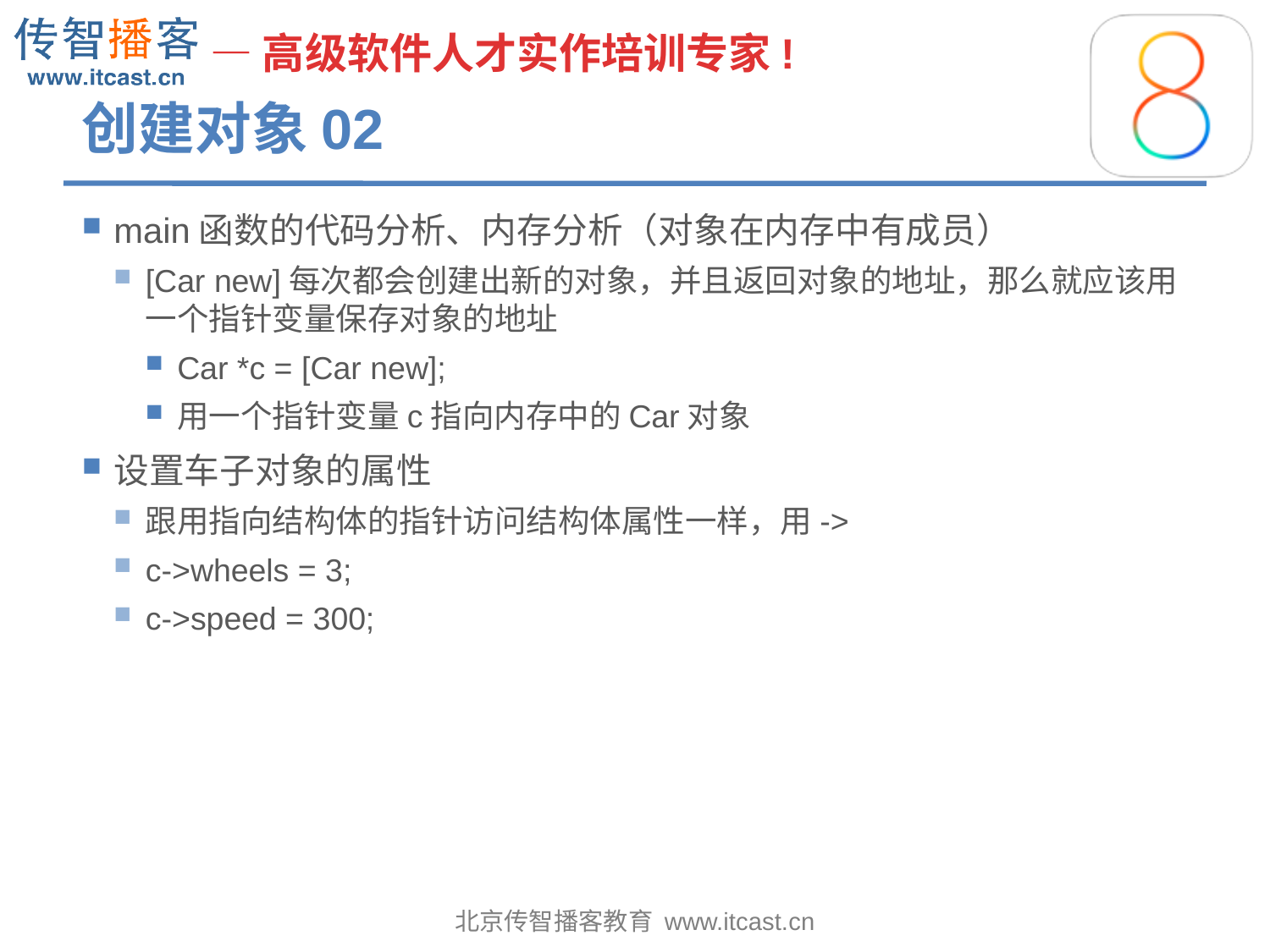

# 创建对象02
main函数的代码分析、内存分析（对象在内存中有成员）
[Car new]每次都会创建出新的对象，并且返回对象的地址，那么就应该用一个指针变量保存对象的地址
Car *c = [Car new];
用一个指针变量c指向内存中的Car对象
设置车子对象的属性
跟用指向结构体的指针访问结构体属性一样，用->
c->wheels = 3;
c->speed = 300;